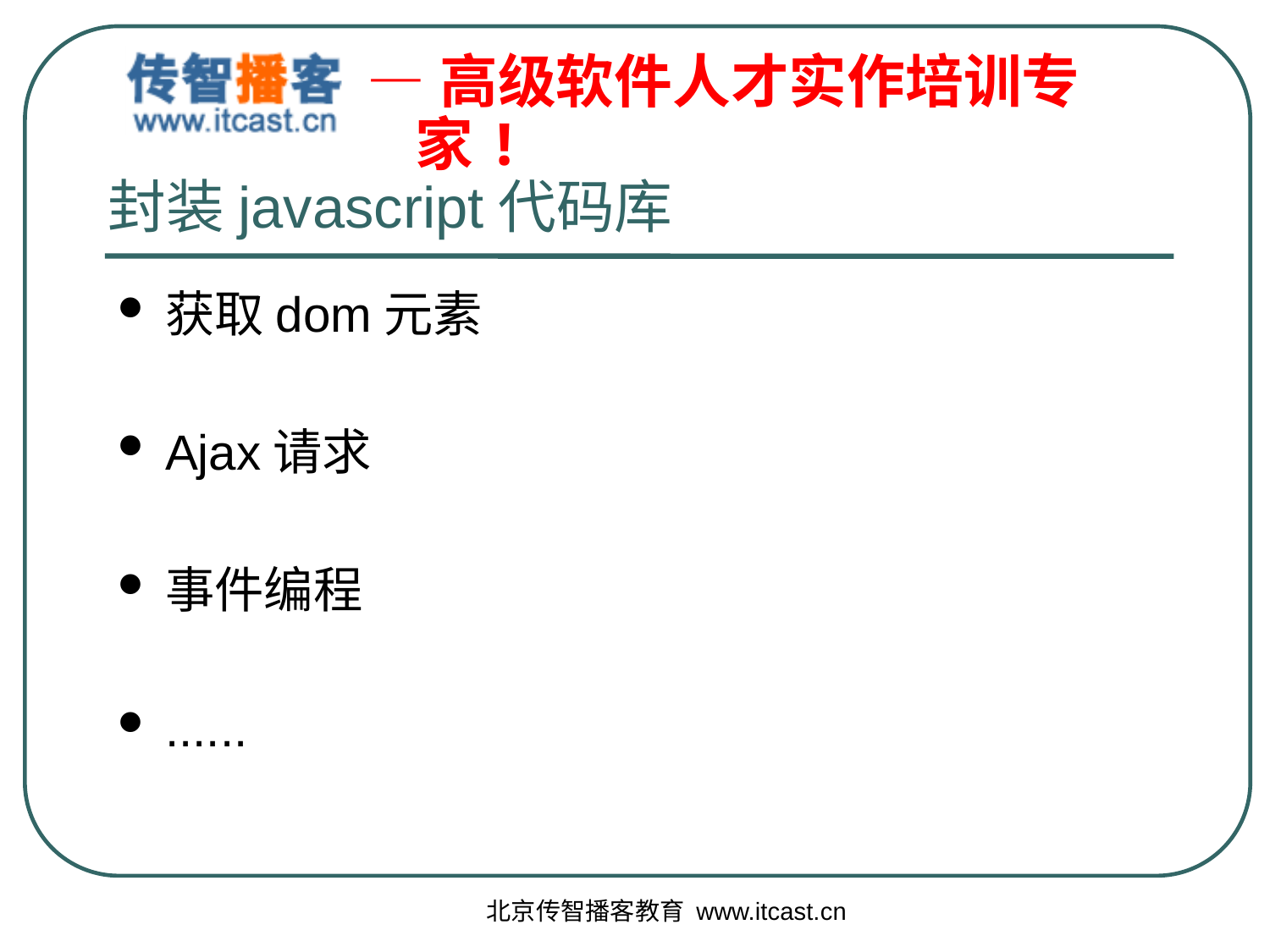

# 封装javascript代码库
获取dom元素

Ajax请求

事件编程

......
北京传智播客教育 www.itcast.cn